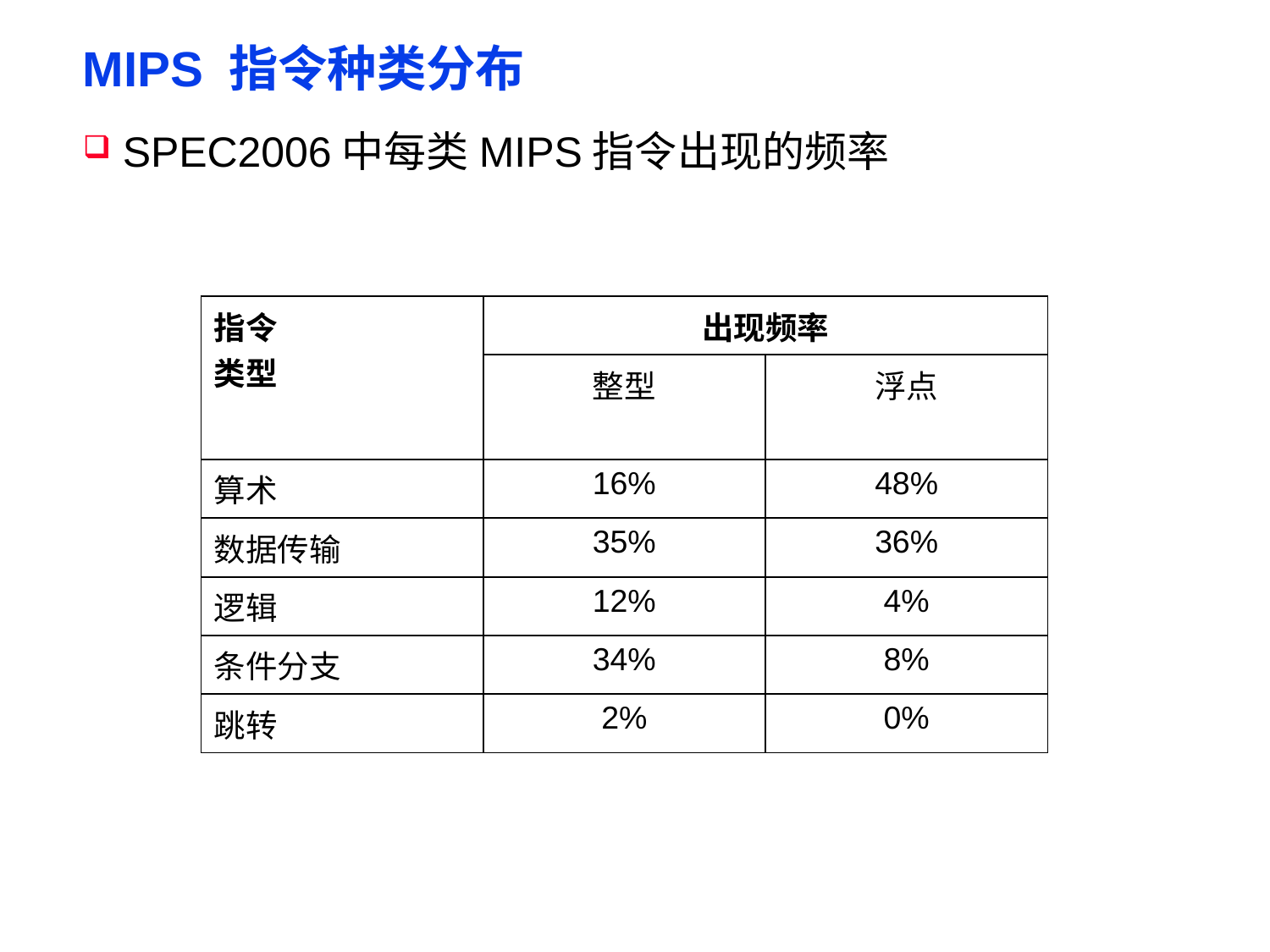

# MIPS 指令种类分布
SPEC2006中每类MIPS指令出现的频率
| 指令 类型 | 出现频率 |  |
| --- | --- | --- |
|  | 整型 | 浮点 |
| 算术 | 16% | 48% |
| 数据传输 | 35% | 36% |
| 逻辑 | 12% | 4% |
| 条件分支 | 34% | 8% |
| 跳转 | 2% | 0% |